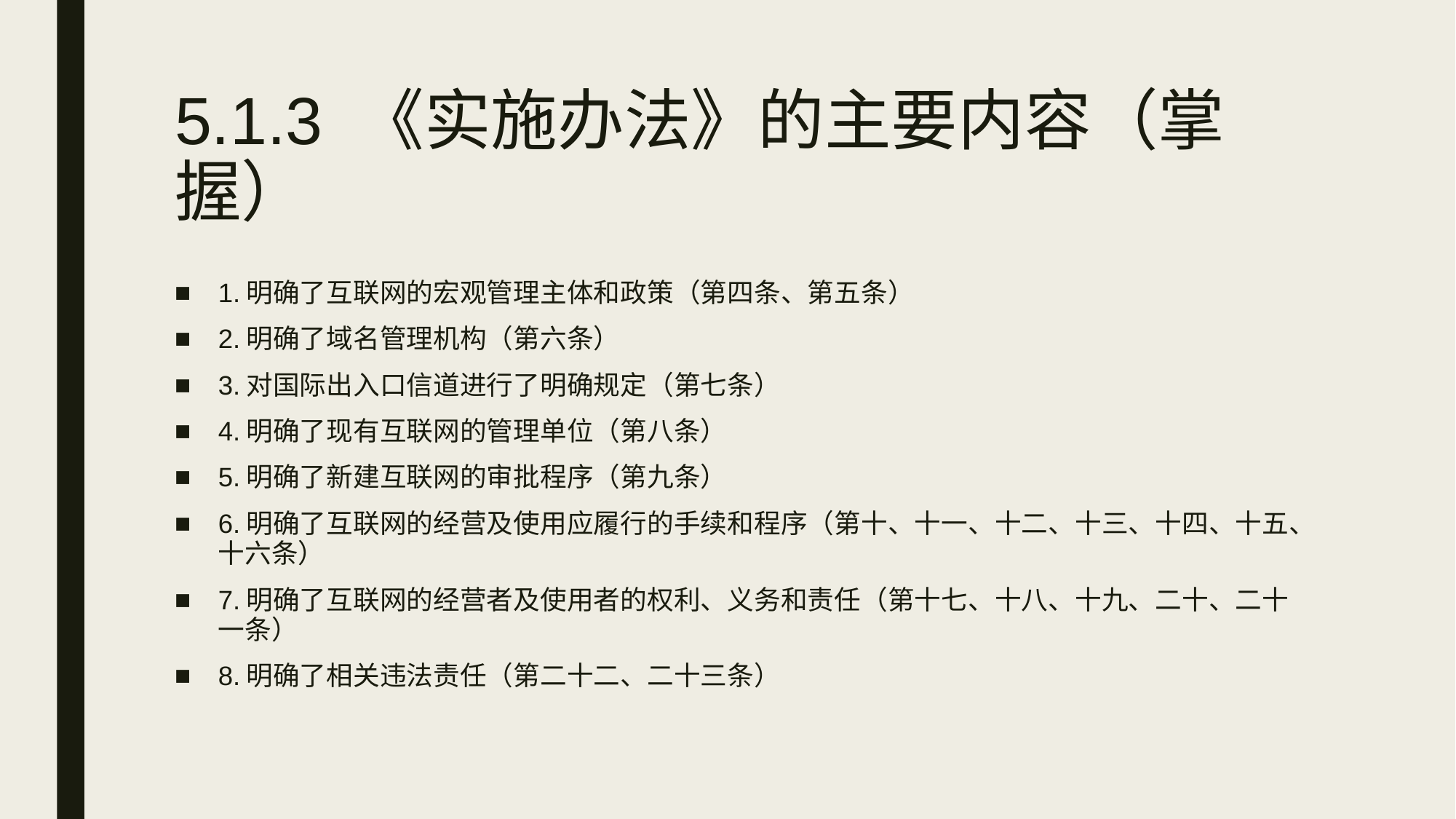

# 5.1.3 《实施办法》的主要内容（掌握）
1.明确了互联网的宏观管理主体和政策（第四条、第五条）
2.明确了域名管理机构（第六条）
3.对国际出入口信道进行了明确规定（第七条）
4.明确了现有互联网的管理单位（第八条）
5.明确了新建互联网的审批程序（第九条）
6.明确了互联网的经营及使用应履行的手续和程序（第十、十一、十二、十三、十四、十五、十六条）
7.明确了互联网的经营者及使用者的权利、义务和责任（第十七、十八、十九、二十、二十一条）
8.明确了相关违法责任（第二十二、二十三条）